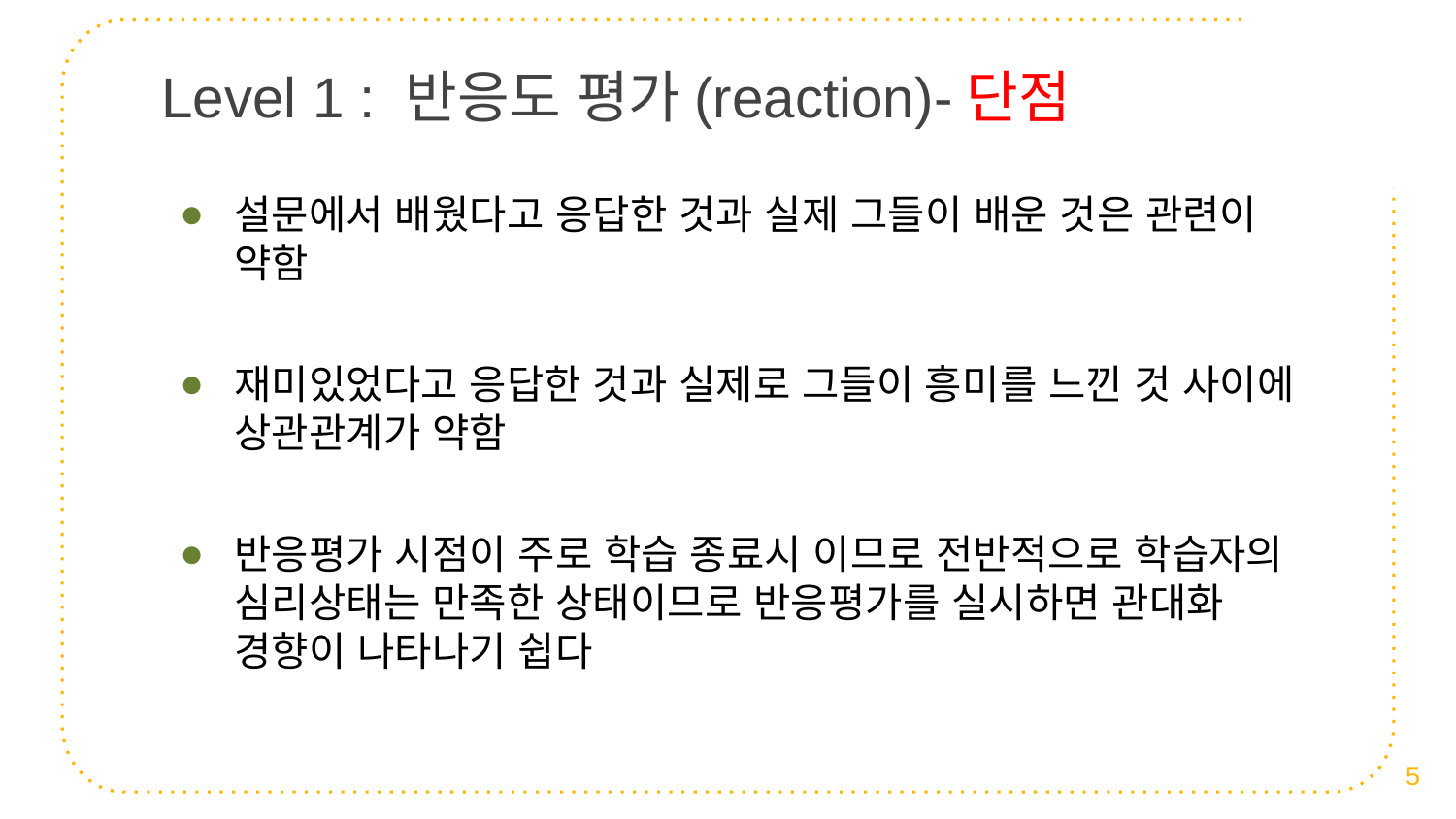

# Level 1 : 반응도 평가(reaction)-단점
설문에서 배웠다고 응답한 것과 실제 그들이 배운 것은 관련이 약함

재미있었다고 응답한 것과 실제로 그들이 흥미를 느낀 것 사이에 상관관계가 약함

반응평가 시점이 주로 학습 종료시 이므로 전반적으로 학습자의 심리상태는 만족한 상태이므로 반응평가를 실시하면 관대화 경향이 나타나기 쉽다

5